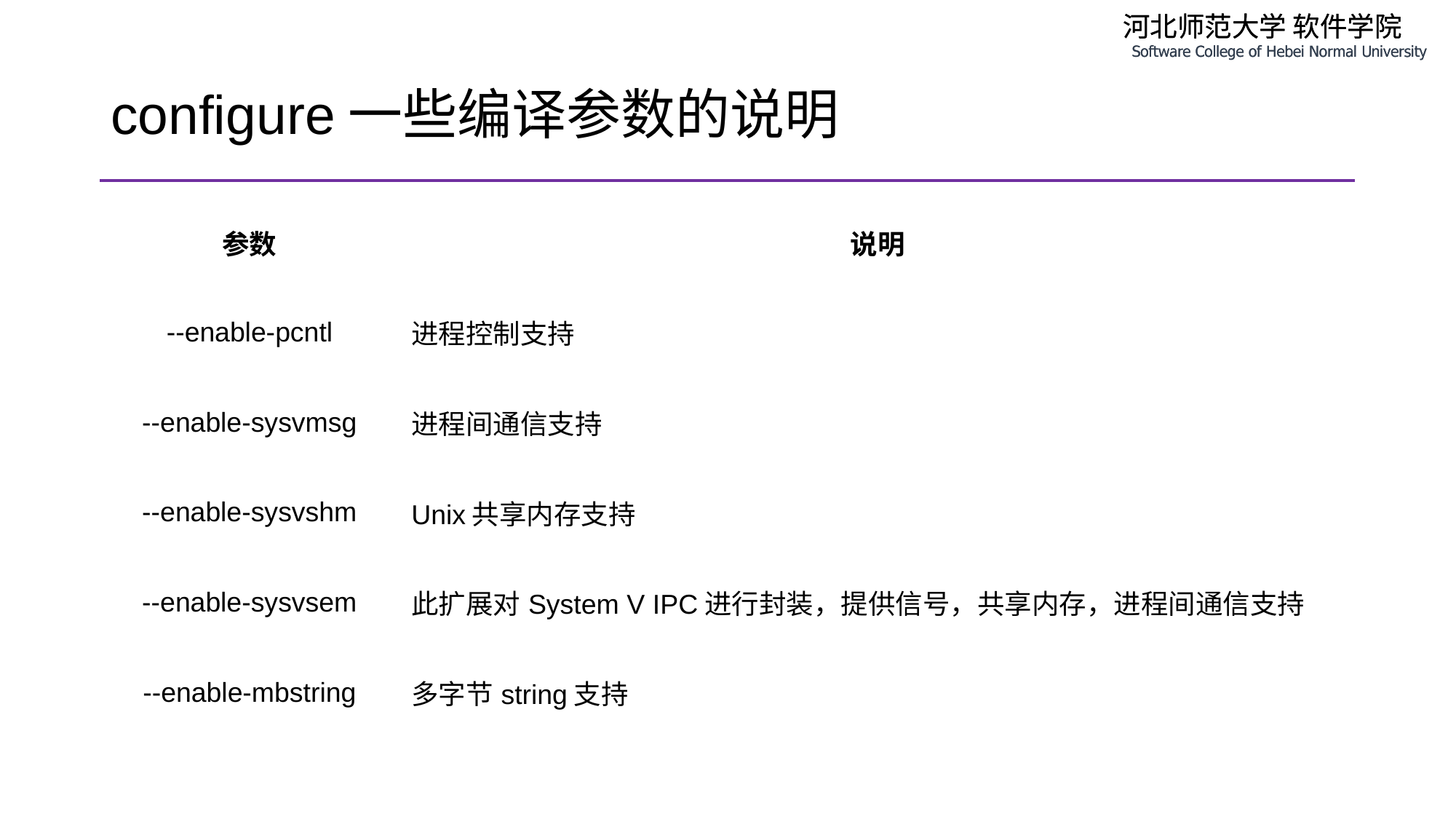

# configure一些编译参数的说明
| 参数 | 说明 |
| --- | --- |
| --enable-pcntl | 进程控制支持 |
| --enable-sysvmsg | 进程间通信支持 |
| --enable-sysvshm | Unix共享内存支持 |
| --enable-sysvsem | 此扩展对System V IPC进行封装，提供信号，共享内存，进程间通信支持 |
| --enable-mbstring | 多字节string支持 |